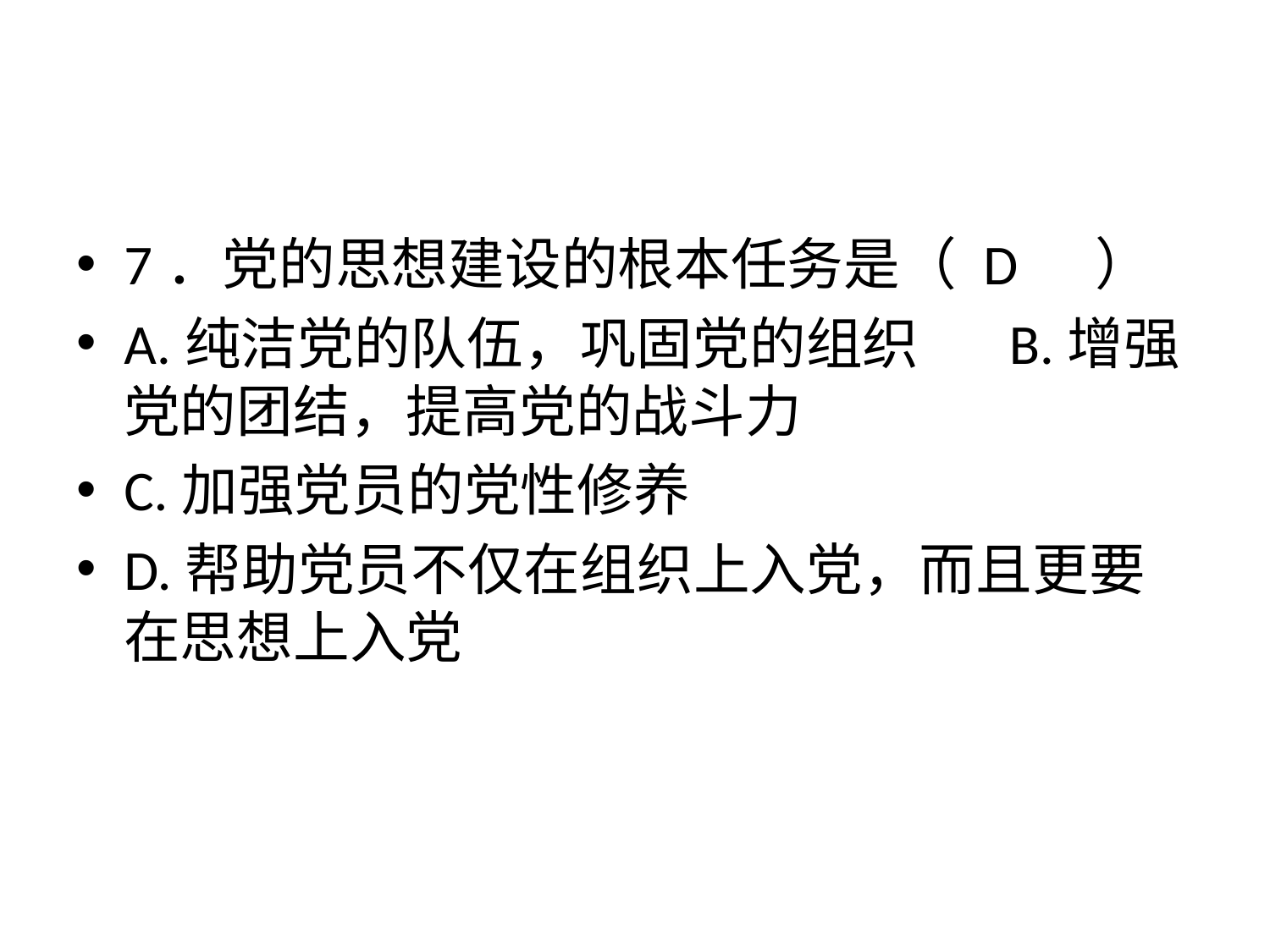

#
7．党的思想建设的根本任务是（ D     ）
A.纯洁党的队伍，巩固党的组织      B.增强党的团结，提高党的战斗力
C.加强党员的党性修养
D.帮助党员不仅在组织上入党，而且更要在思想上入党